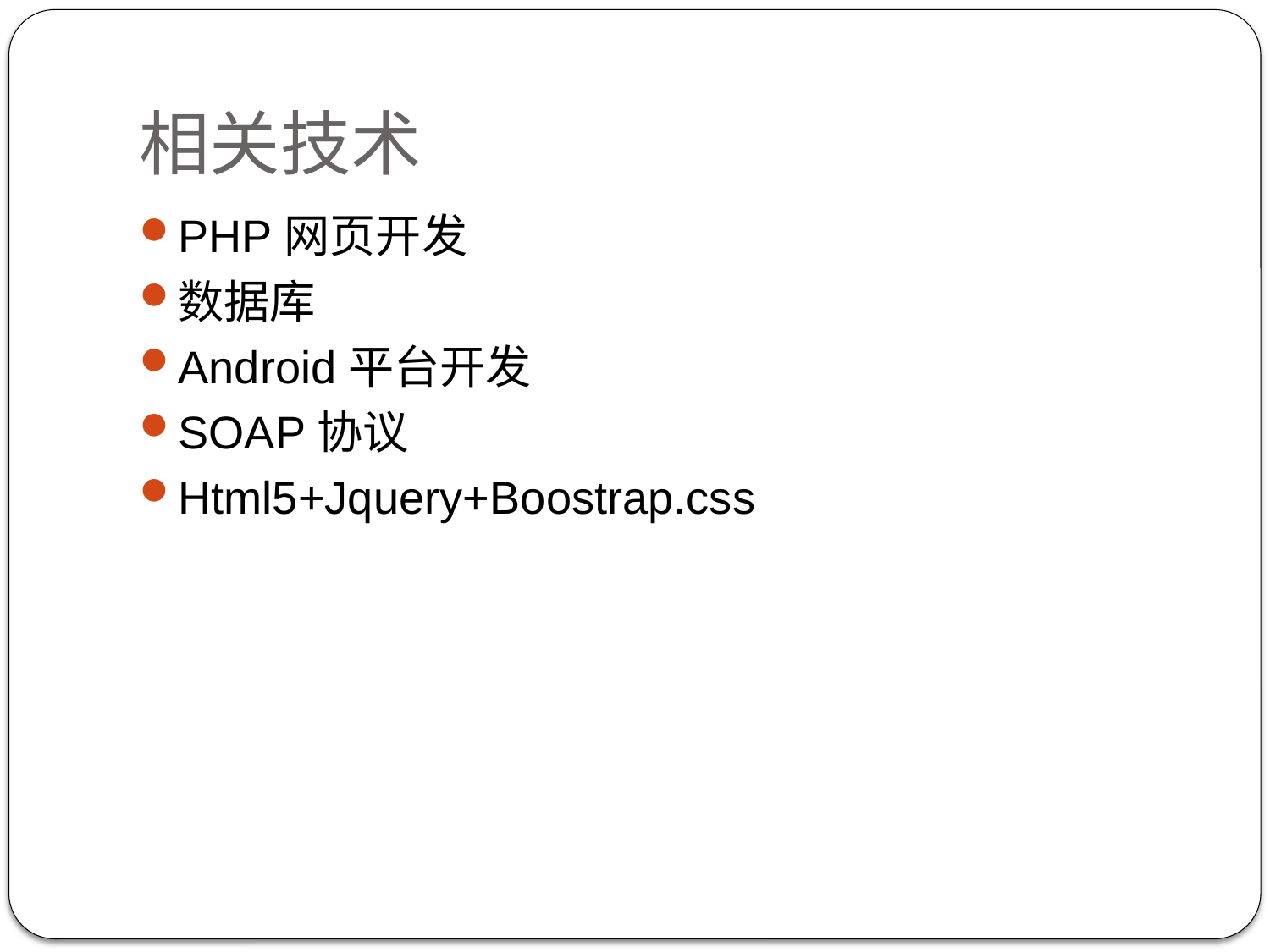

# 相关技术
PHP网页开发
数据库
Android平台开发
SOAP协议
Html5+Jquery+Boostrap.css